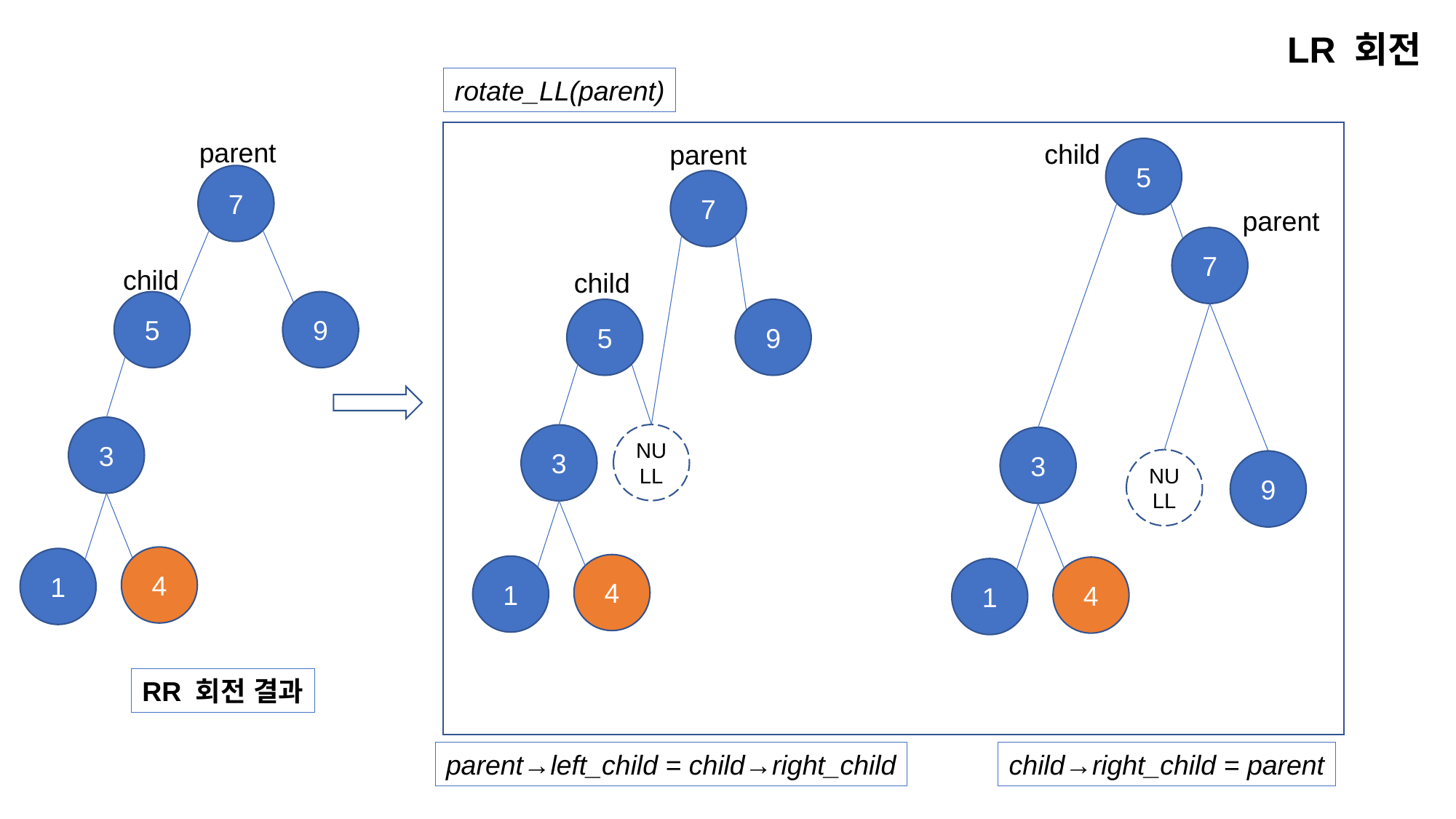

LR 회전
rotate_LL(parent)

parent
child
5
7
3
9
4
1
NULL
parent
7
9
5
3
4
1
7
9
5
3
4
1
child
NULL
parent
child

RR 회전 결과
parent→left_child = child→right_child
child→right_child = parent